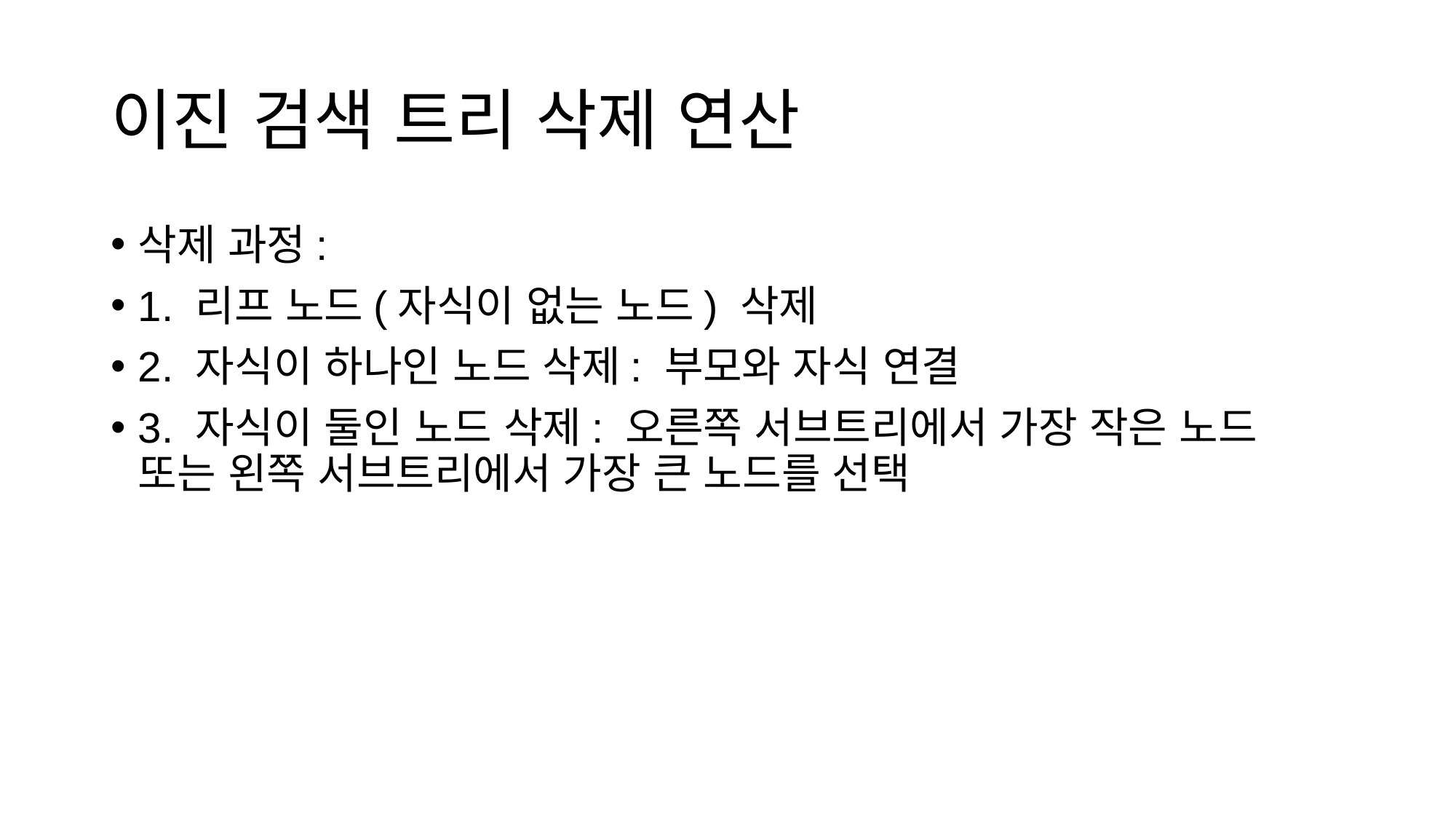

# 이진 검색 트리 삭제 연산
삭제 과정:
1. 리프 노드(자식이 없는 노드) 삭제
2. 자식이 하나인 노드 삭제: 부모와 자식 연결
3. 자식이 둘인 노드 삭제: 오른쪽 서브트리에서 가장 작은 노드 또는 왼쪽 서브트리에서 가장 큰 노드를 선택